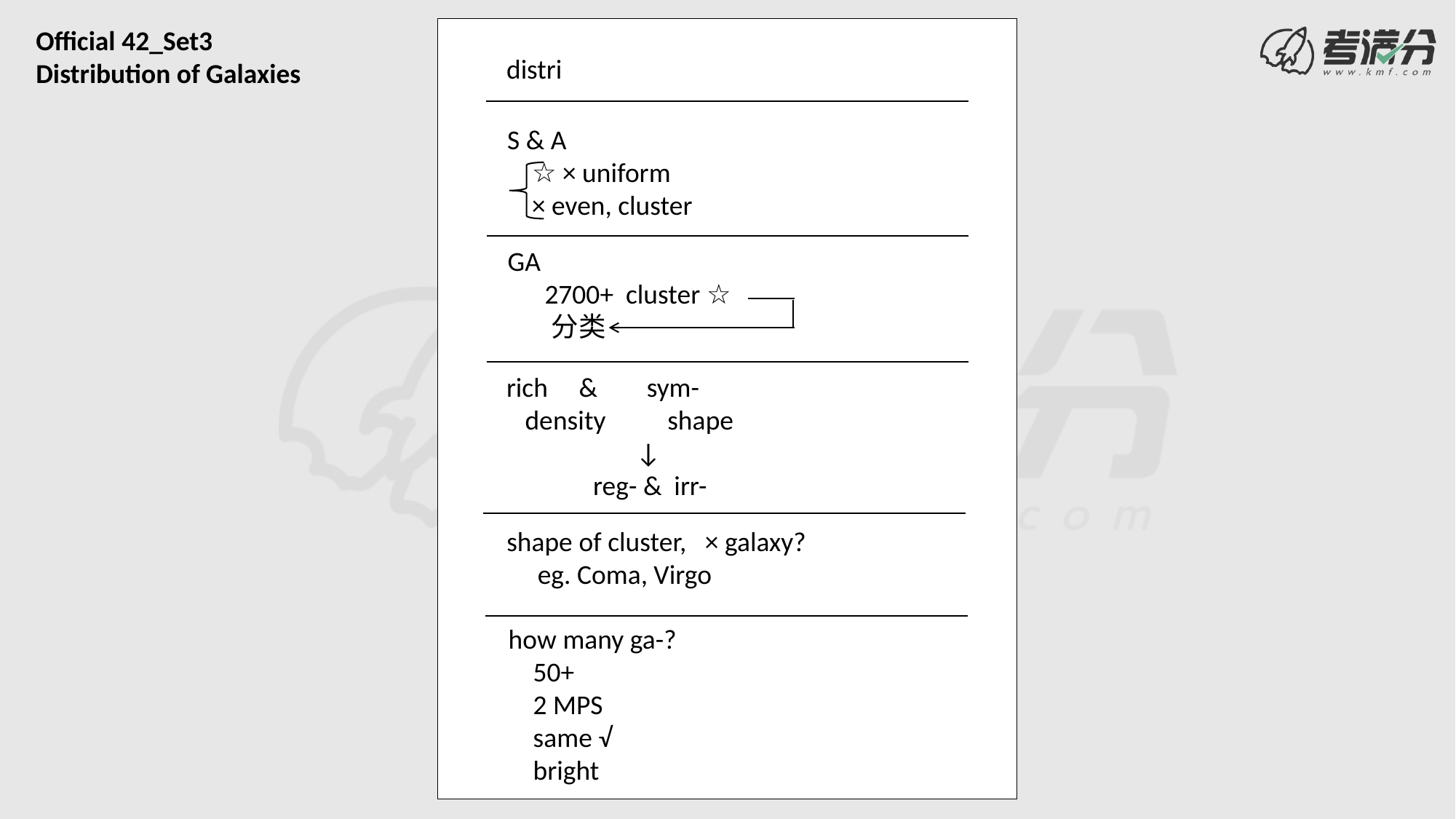

Official 42_Set3
Distribution of Galaxies

distri
S & A
    ☆ × uniform
    × even, cluster

GA
      2700+  cluster ☆
      分类

rich     &        sym-
   density          shape
                     ↓
              reg- &  irr-
shape of cluster,   × galaxy?
     eg. Coma, Virgo
how many ga-?
    50+
    2 MPS
    same √
    bright